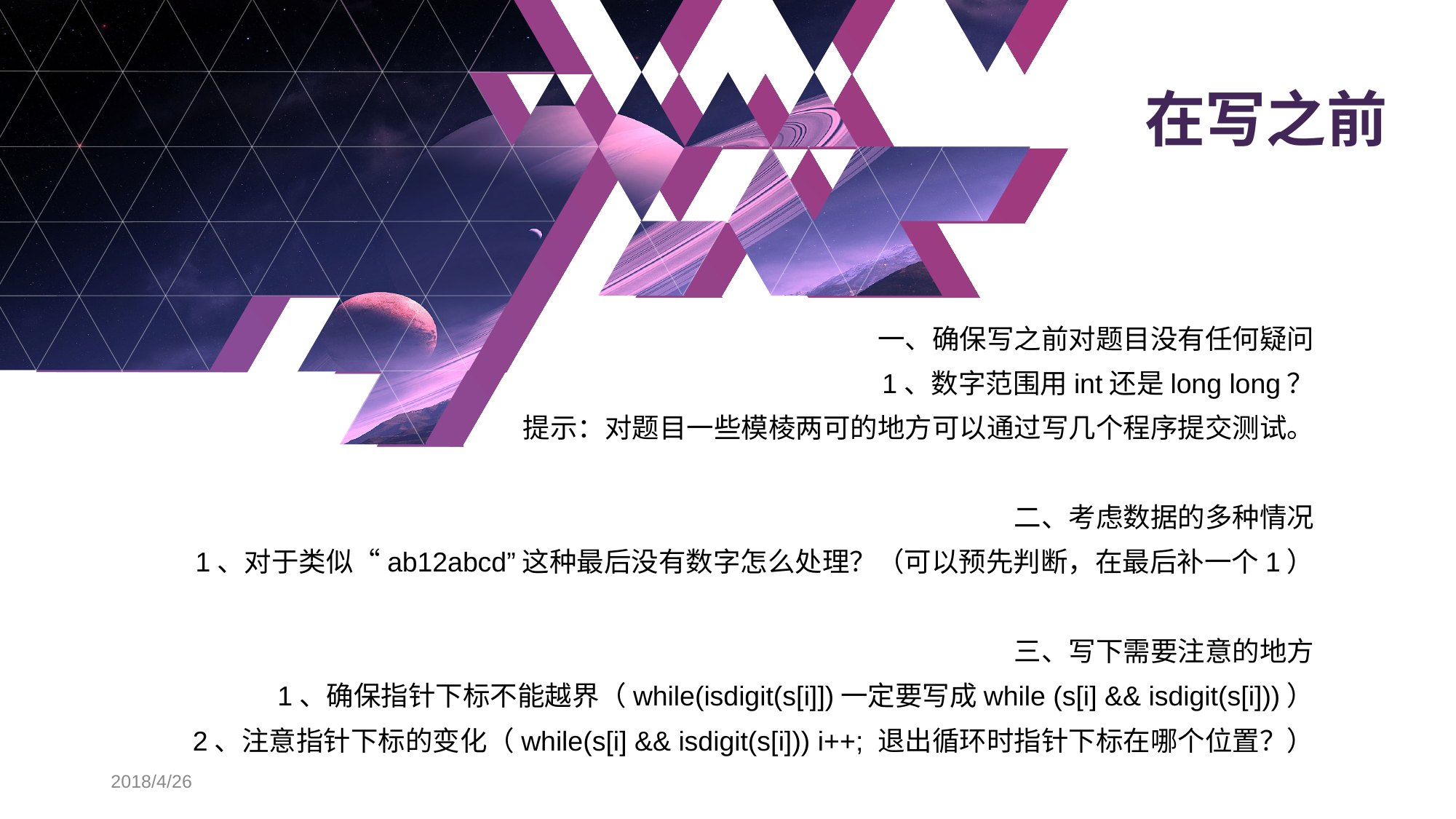

# 在写之前
一、确保写之前对题目没有任何疑问
1、数字范围用int还是long long？
提示：对题目一些模棱两可的地方可以通过写几个程序提交测试。

二、考虑数据的多种情况
1、对于类似“ab12abcd”这种最后没有数字怎么处理？（可以预先判断，在最后补一个1）

三、写下需要注意的地方
1、确保指针下标不能越界（while(isdigit(s[i]])一定要写成while (s[i] && isdigit(s[i]))）
2、注意指针下标的变化（while(s[i] && isdigit(s[i])) i++; 退出循环时指针下标在哪个位置？）
2018/4/26